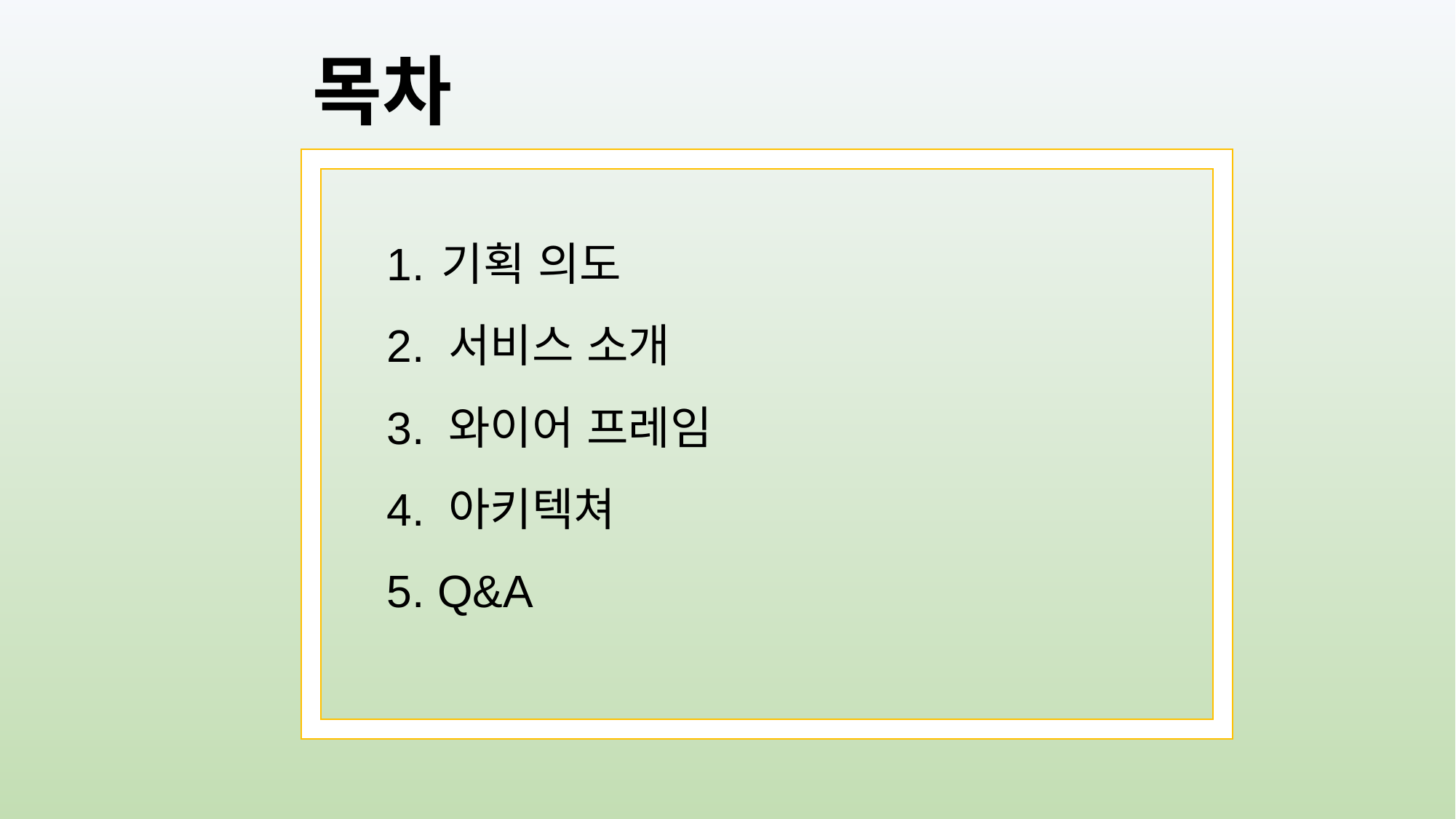

목차

기획 의도
2. 서비스 소개
3. 와이어 프레임
4. 아키텍쳐
5. Q&A